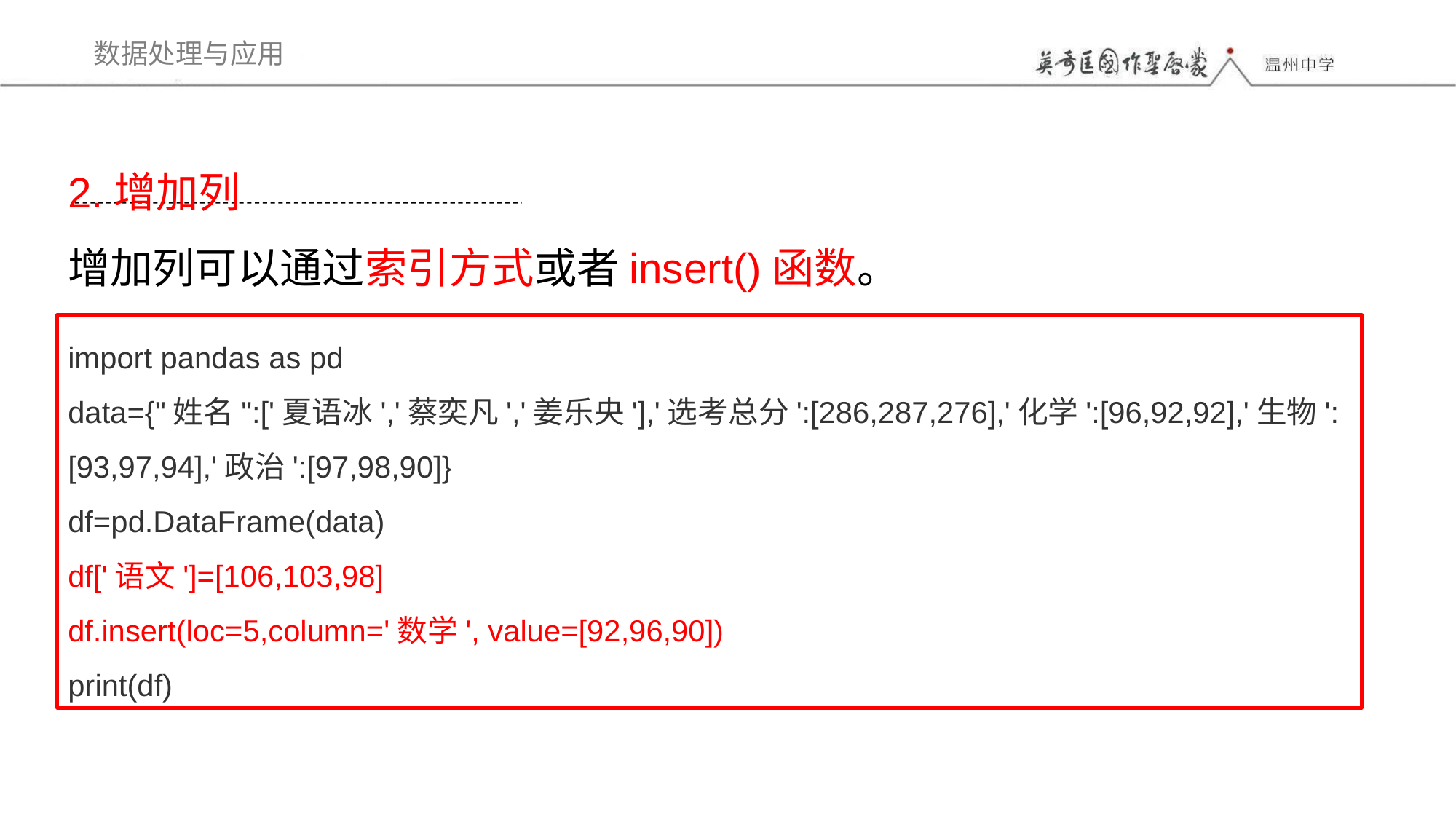

2.增加列
增加列可以通过索引方式或者insert()函数。
import pandas as pd
data={"姓名":['夏语冰','蔡奕凡','姜乐央'],'选考总分':[286,287,276],'化学':[96,92,92],'生物':[93,97,94],'政治':[97,98,90]}
df=pd.DataFrame(data)
df['语文']=[106,103,98]
df.insert(loc=5,column='数学', value=[92,96,90])
print(df)